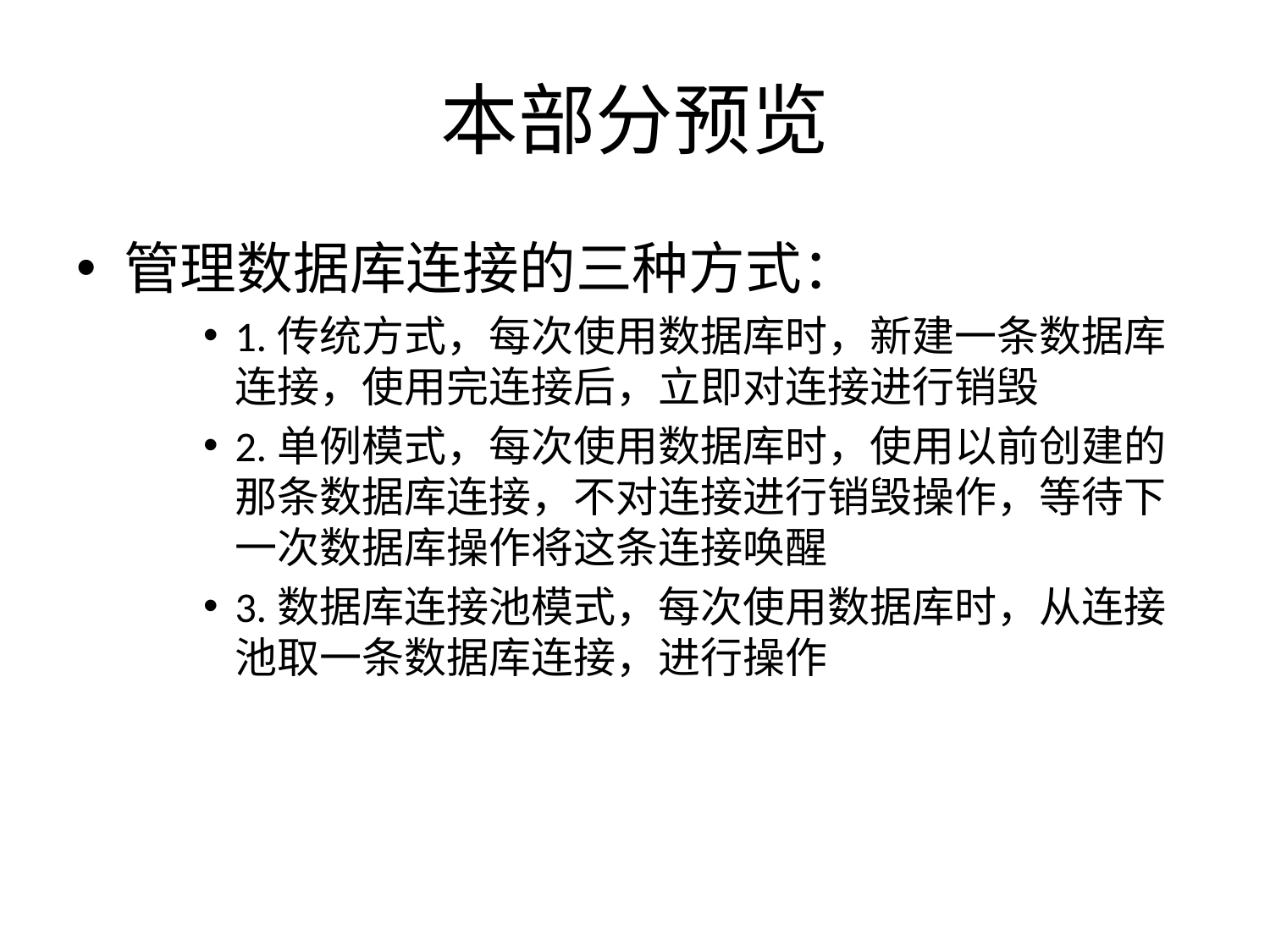

# 本部分预览
管理数据库连接的三种方式：
1.传统方式，每次使用数据库时，新建一条数据库连接，使用完连接后，立即对连接进行销毁
2.单例模式，每次使用数据库时，使用以前创建的那条数据库连接，不对连接进行销毁操作，等待下一次数据库操作将这条连接唤醒
3.数据库连接池模式，每次使用数据库时，从连接池取一条数据库连接，进行操作